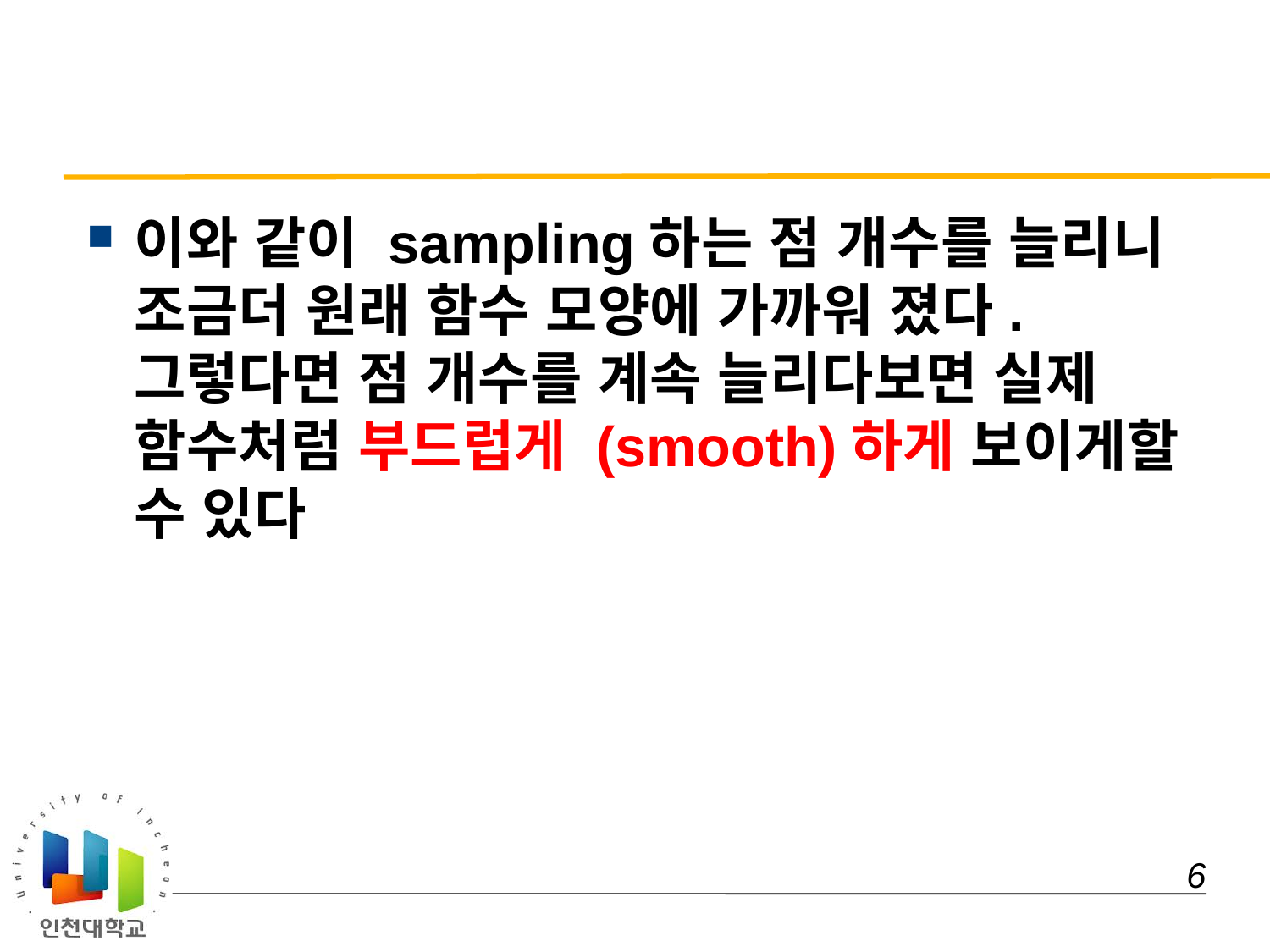

#
이와 같이 sampling하는 점 개수를 늘리니 조금더 원래 함수 모양에 가까워 졌다. 그렇다면 점 개수를 계속 늘리다보면 실제 함수처럼 부드럽게 (smooth)하게 보이게할 수 있다

 6